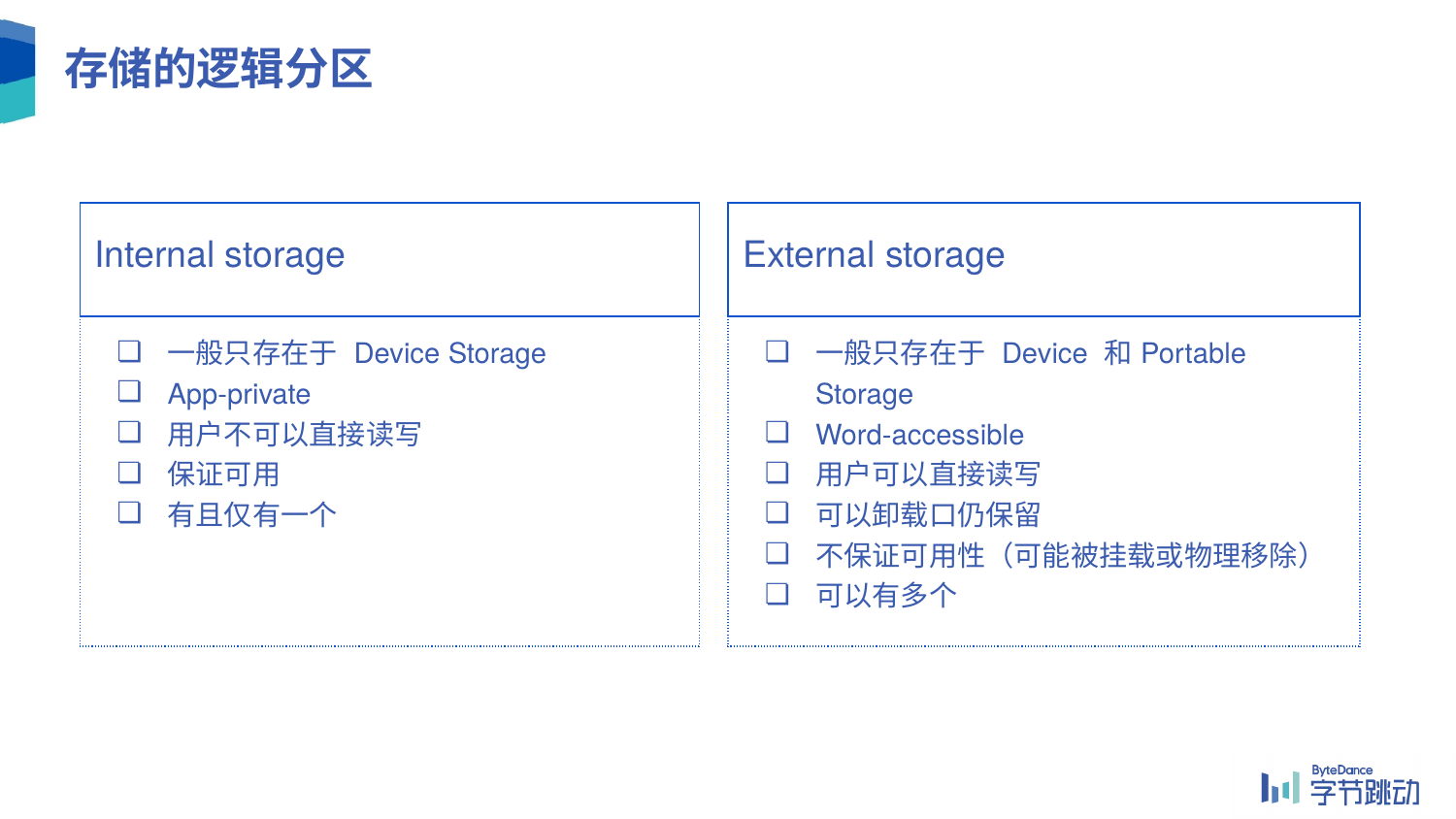

# 存储的逻辑分区
| Internal storage |
| --- |
| 一般只存在于 Device Storage App-private 用户不可以直接读写 保证可用 有且仅有一个 |
| External storage |
| --- |
| 一般只存在于 Device 和Portable Storage Word-accessible 用户可以直接读写 可以卸载口仍保留 不保证可用性（可能被挂载或物理移除） 可以有多个 |